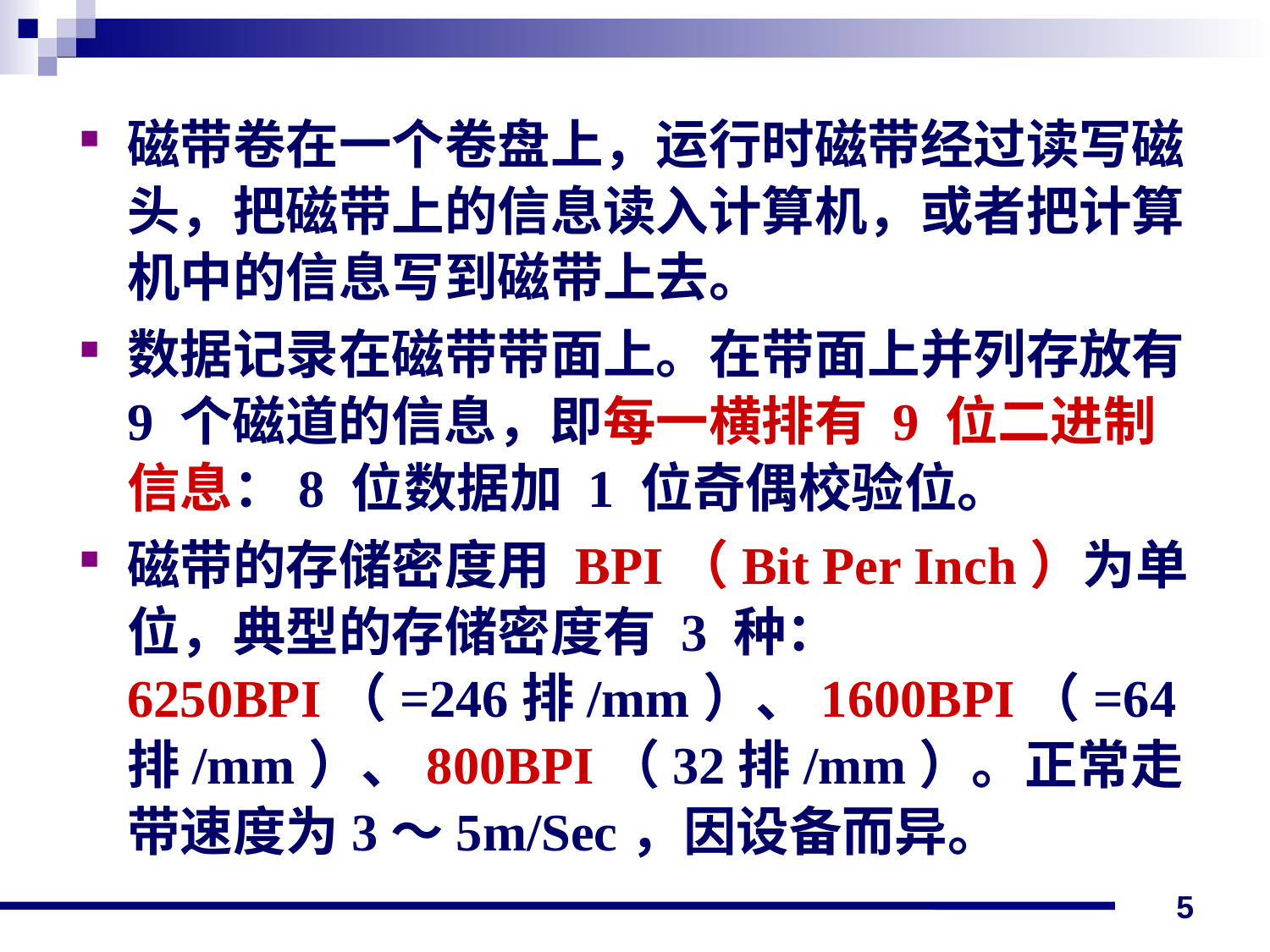

磁带卷在一个卷盘上，运行时磁带经过读写磁头，把磁带上的信息读入计算机，或者把计算机中的信息写到磁带上去。
数据记录在磁带带面上。在带面上并列存放有 9 个磁道的信息，即每一横排有 9 位二进制信息：8 位数据加 1 位奇偶校验位。
磁带的存储密度用 BPI（Bit Per Inch）为单位，典型的存储密度有 3 种：6250BPI（=246排/mm）、1600BPI（=64排/mm）、800BPI（32排/mm）。正常走带速度为3～5m/Sec，因设备而异。
5